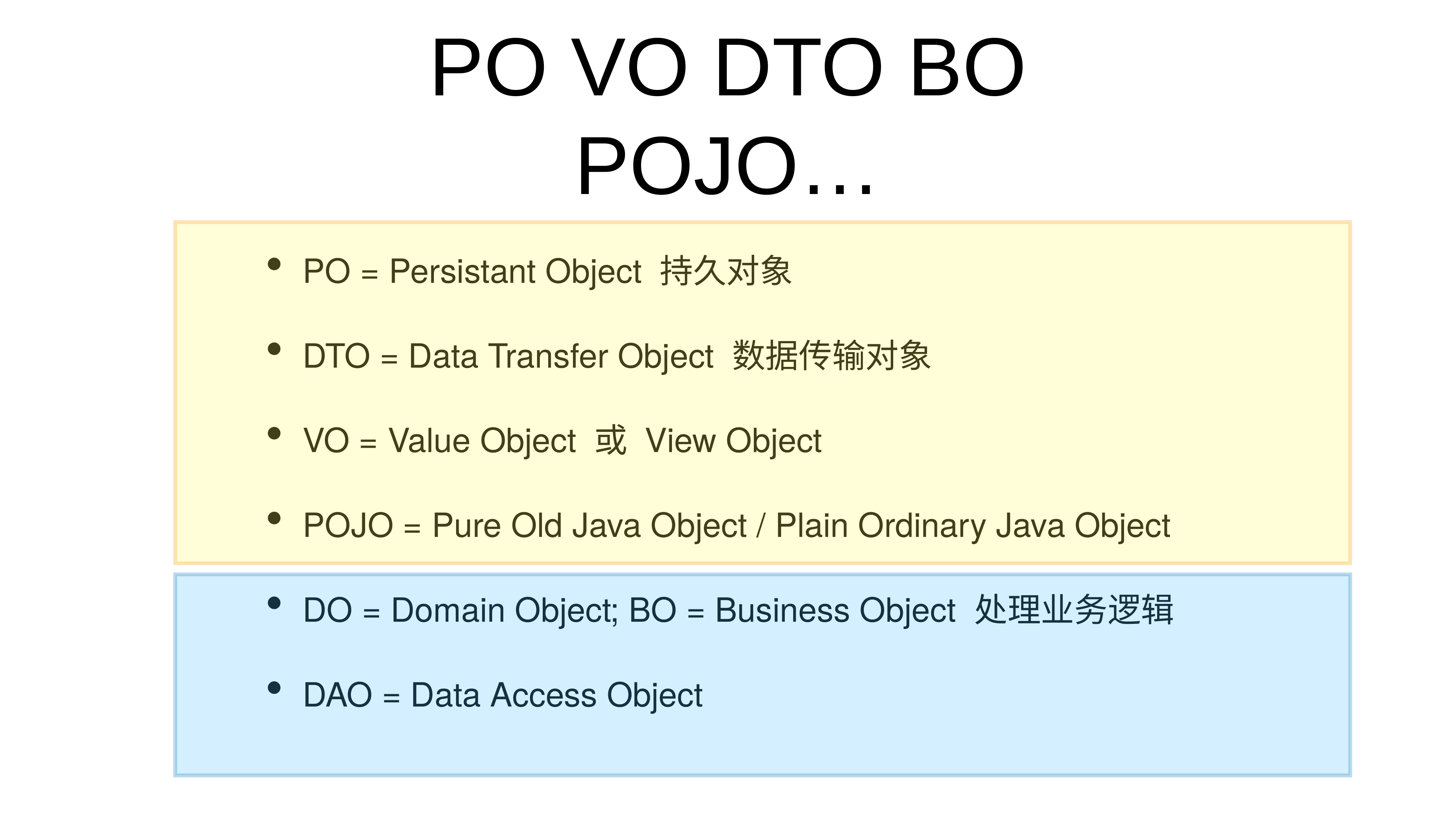

# PO VO DTO BO POJO…
PO = Persistant Object 持久对象
DTO = Data Transfer Object 数据传输对象
VO = Value Object 或 View Object
POJO = Pure Old Java Object / Plain Ordinary Java Object
DO = Domain Object; BO = Business Object 处理业务逻辑
DAO = Data Access Object